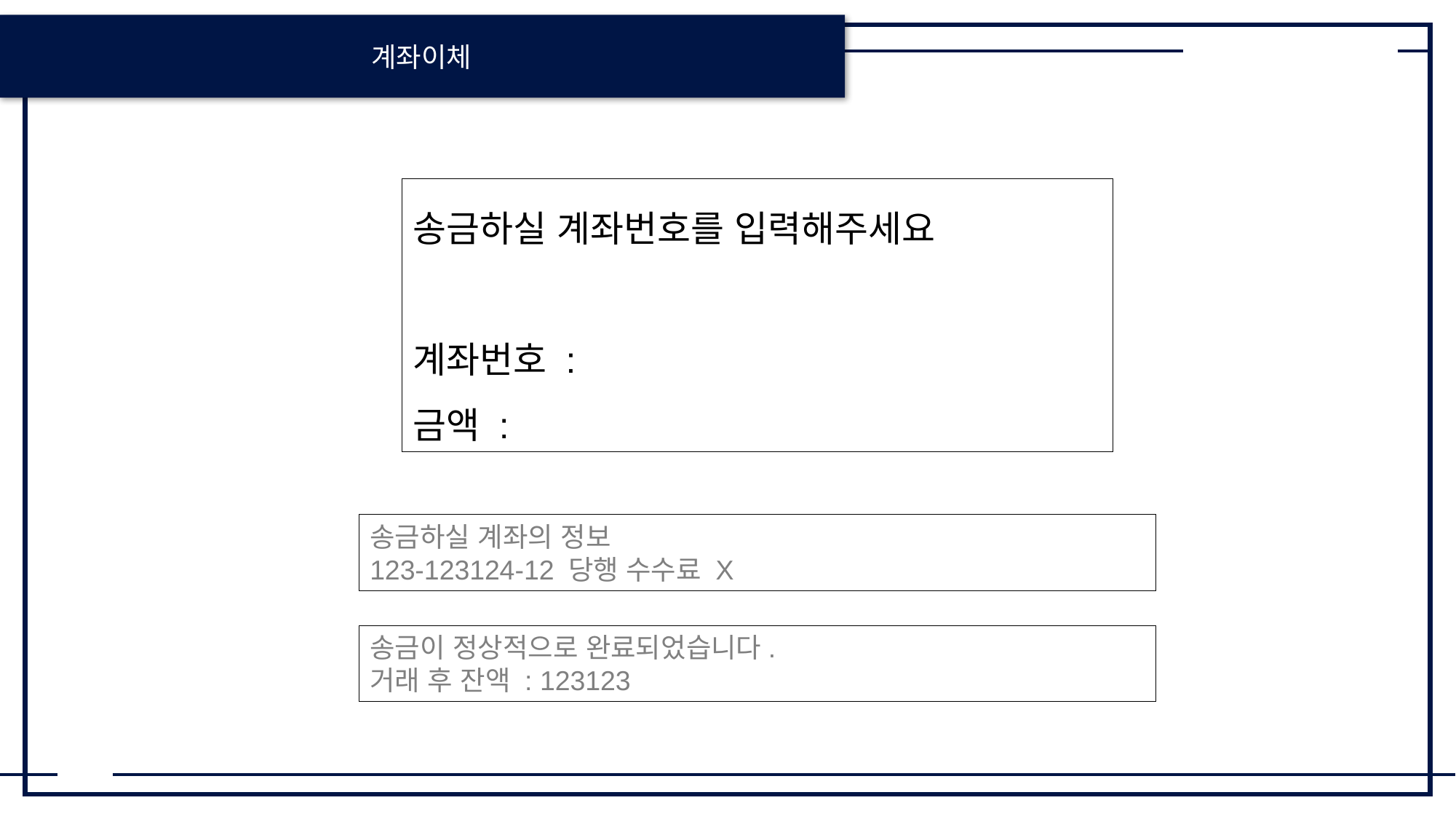

계좌이체

송금하실 계좌번호를 입력해주세요

계좌번호 :
금액 :
송금하실 계좌의 정보
123-123124-12 당행 수수료 X
송금이 정상적으로 완료되었습니다.
거래 후 잔액 : 123123